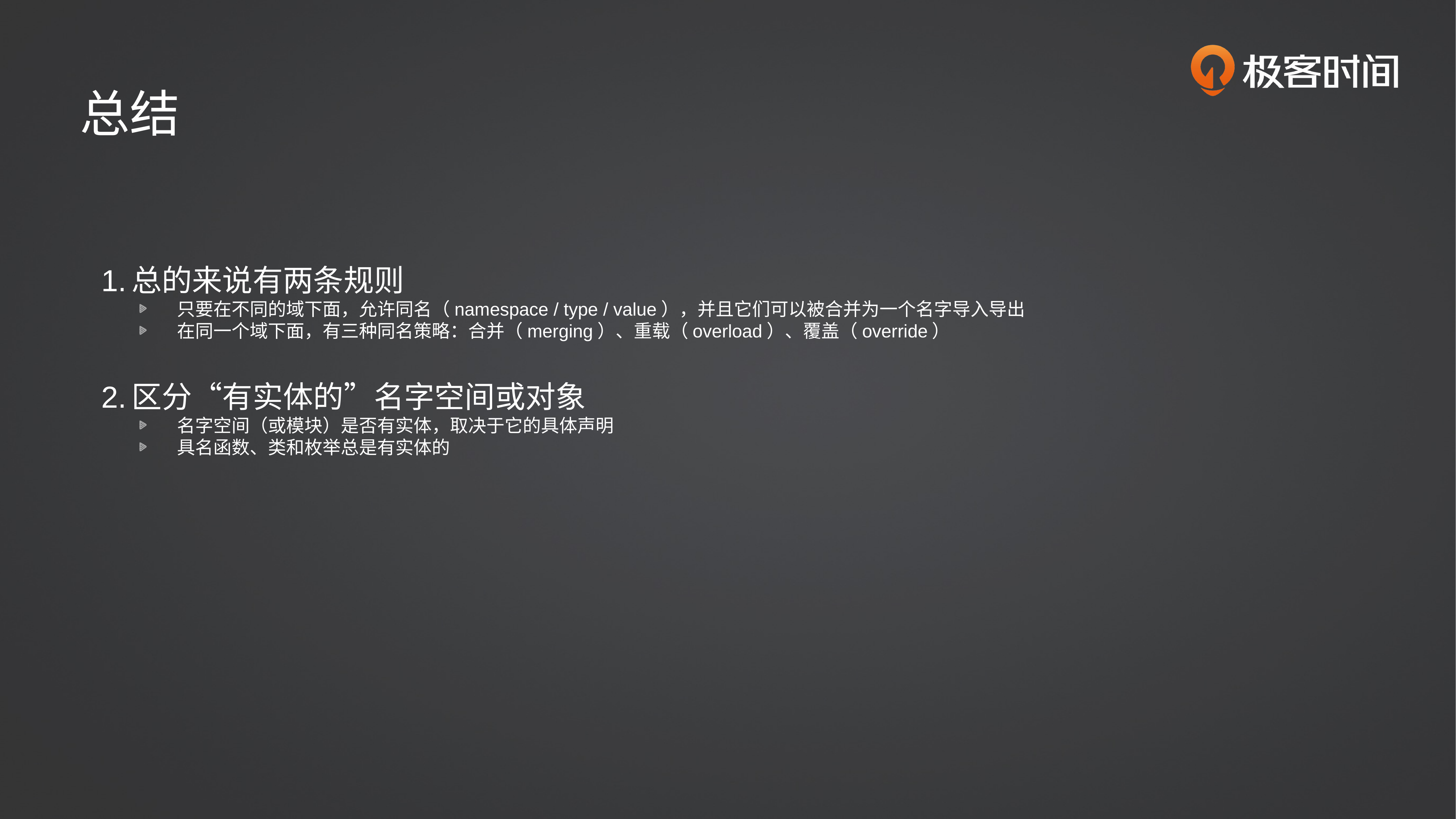

总结
总的来说有两条规则
只要在不同的域下面，允许同名（namespace / type / value），并且它们可以被合并为一个名字导入导出
在同一个域下面，有三种同名策略：合并（merging）、重载（overload）、覆盖（override）

区分“有实体的”名字空间或对象
名字空间（或模块）是否有实体，取决于它的具体声明
具名函数、类和枚举总是有实体的